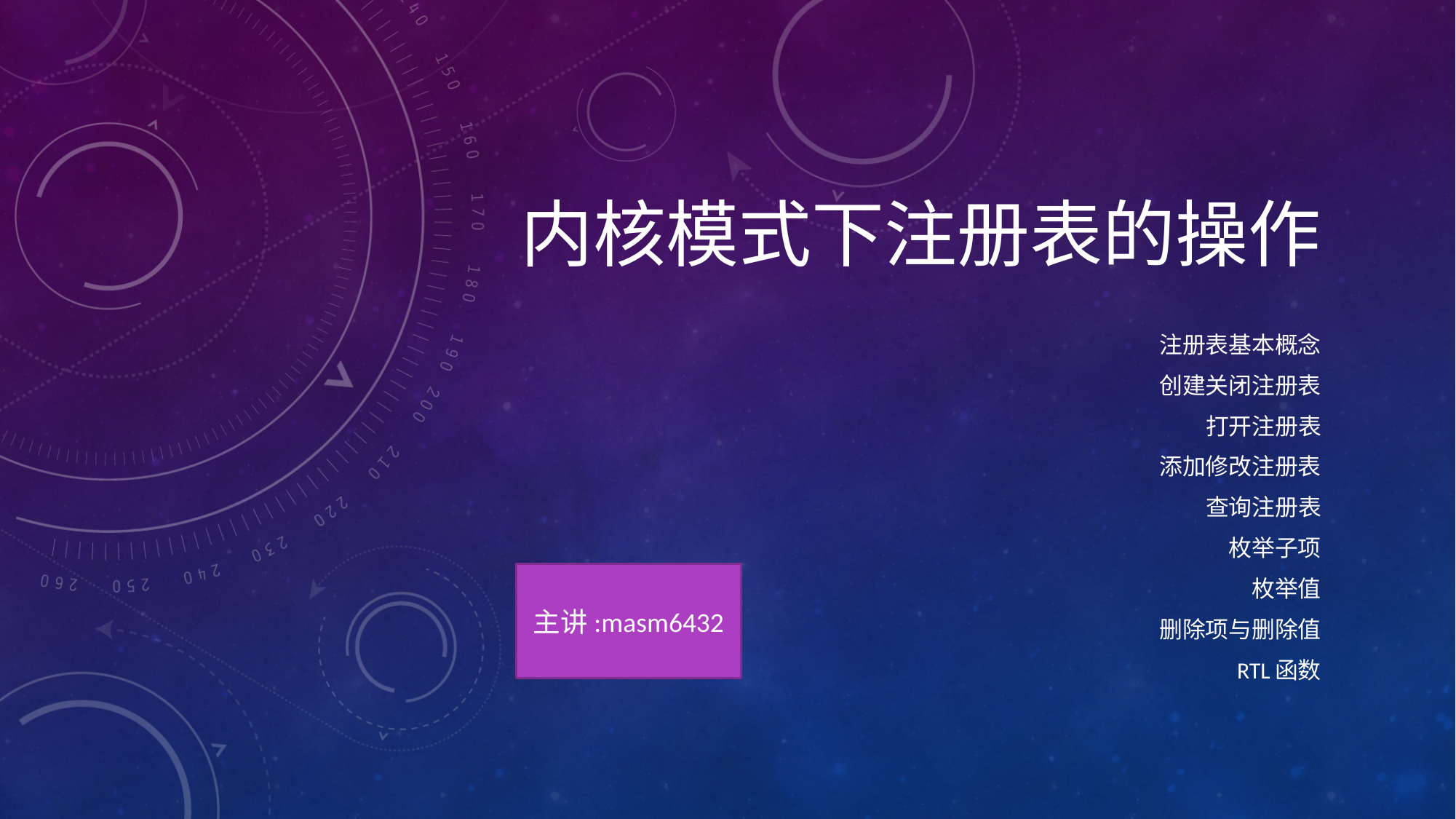

# 内核模式下注册表的操作
注册表基本概念
创建关闭注册表
打开注册表
添加修改注册表
查询注册表
枚举子项
枚举值
删除项与删除值
Rtl函数
主讲:masm6432